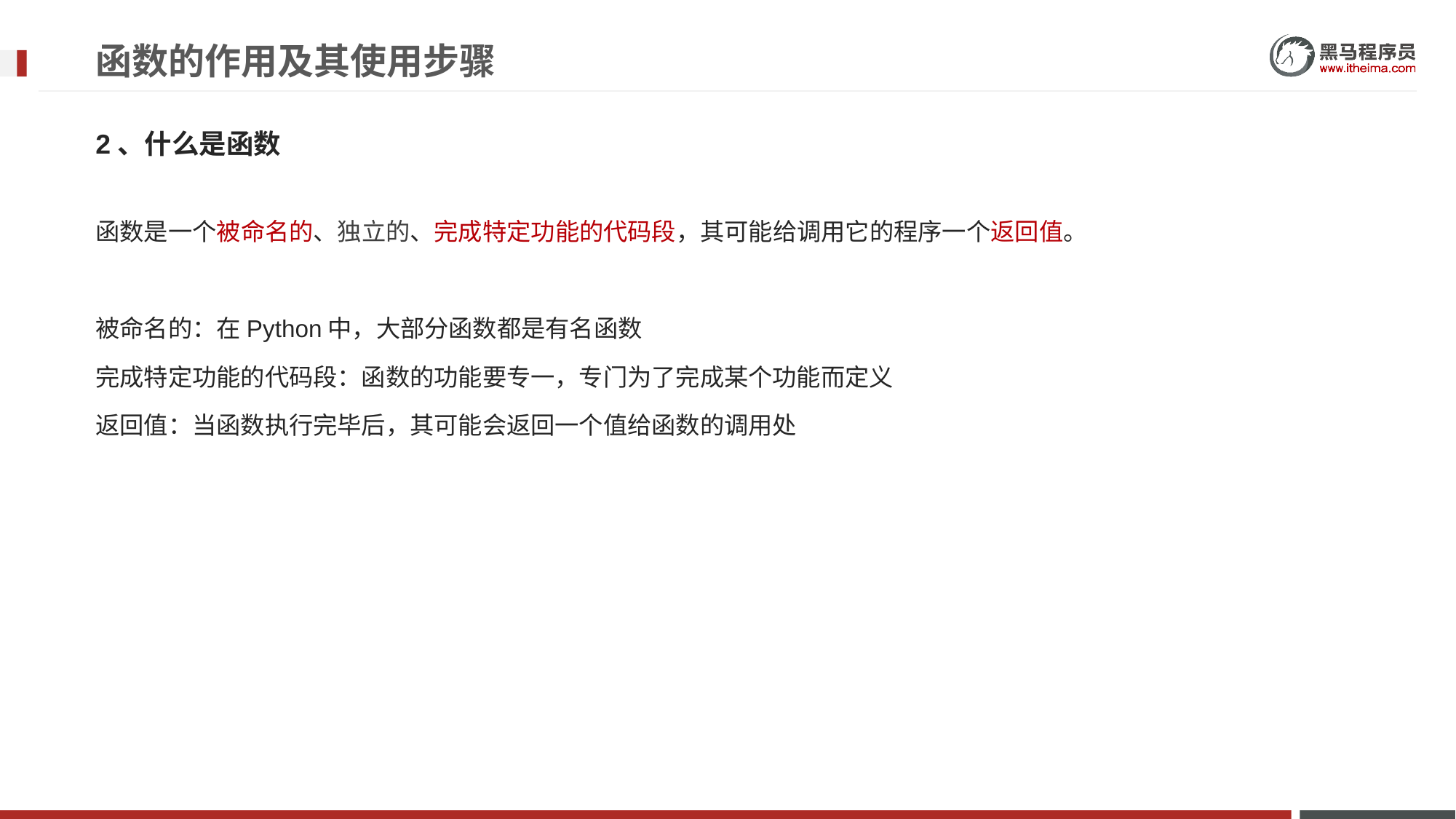

# 函数的作用及其使用步骤
2、什么是函数
函数是一个被命名的、独立的、完成特定功能的代码段，其可能给调用它的程序一个返回值。

被命名的：在Python中，大部分函数都是有名函数
完成特定功能的代码段：函数的功能要专一，专门为了完成某个功能而定义
返回值：当函数执行完毕后，其可能会返回一个值给函数的调用处